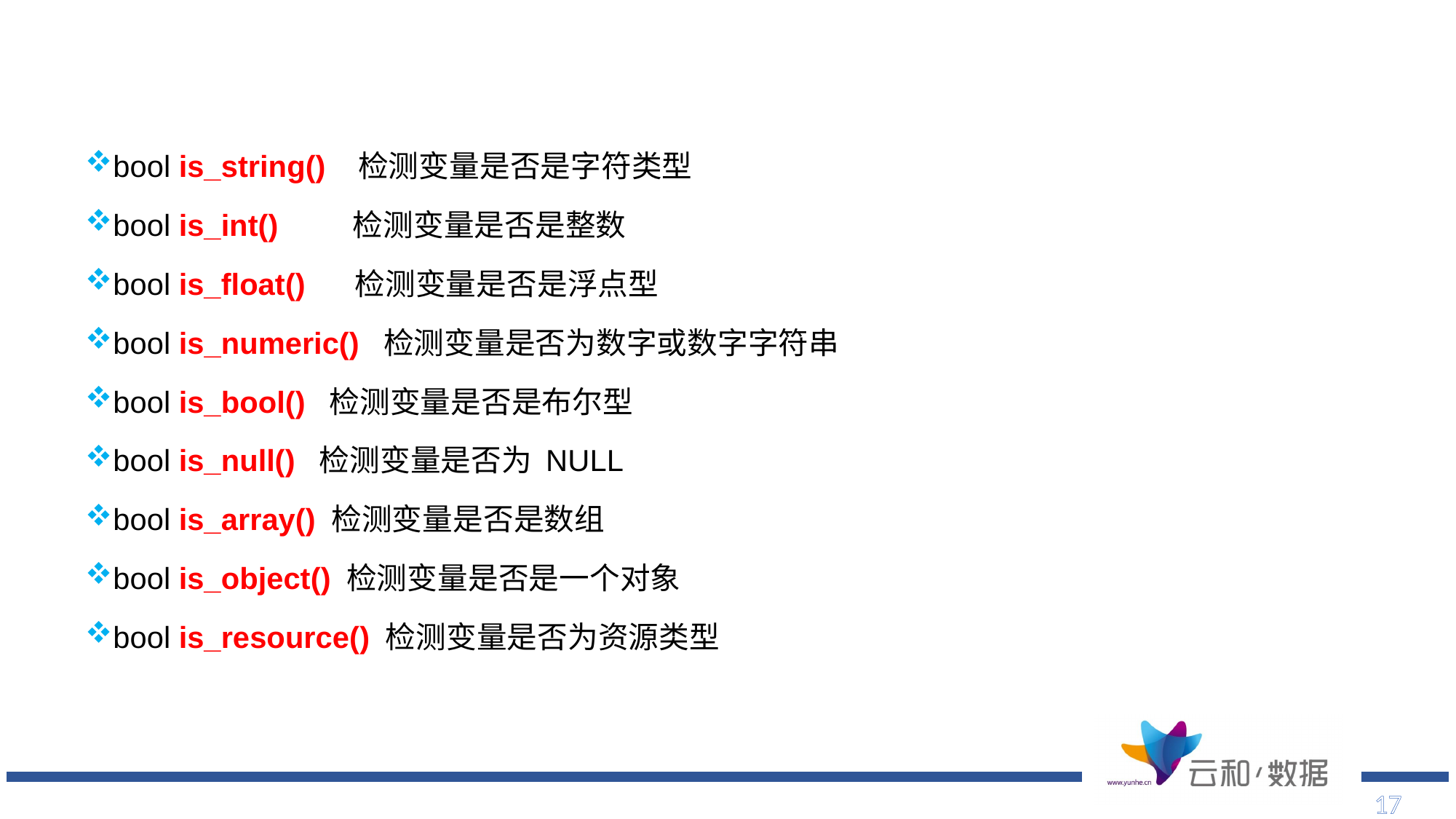

bool is_string()   检测变量是否是字符类型
bool is_int()        检测变量是否是整数
bool is_float()     检测变量是否是浮点型
bool is_numeric()  检测变量是否为数字或数字字符串
bool is_bool()  检测变量是否是布尔型
bool is_null()  检测变量是否为 NULL
bool is_array() 检测变量是否是数组
bool is_object() 检测变量是否是一个对象
bool is_resource() 检测变量是否为资源类型